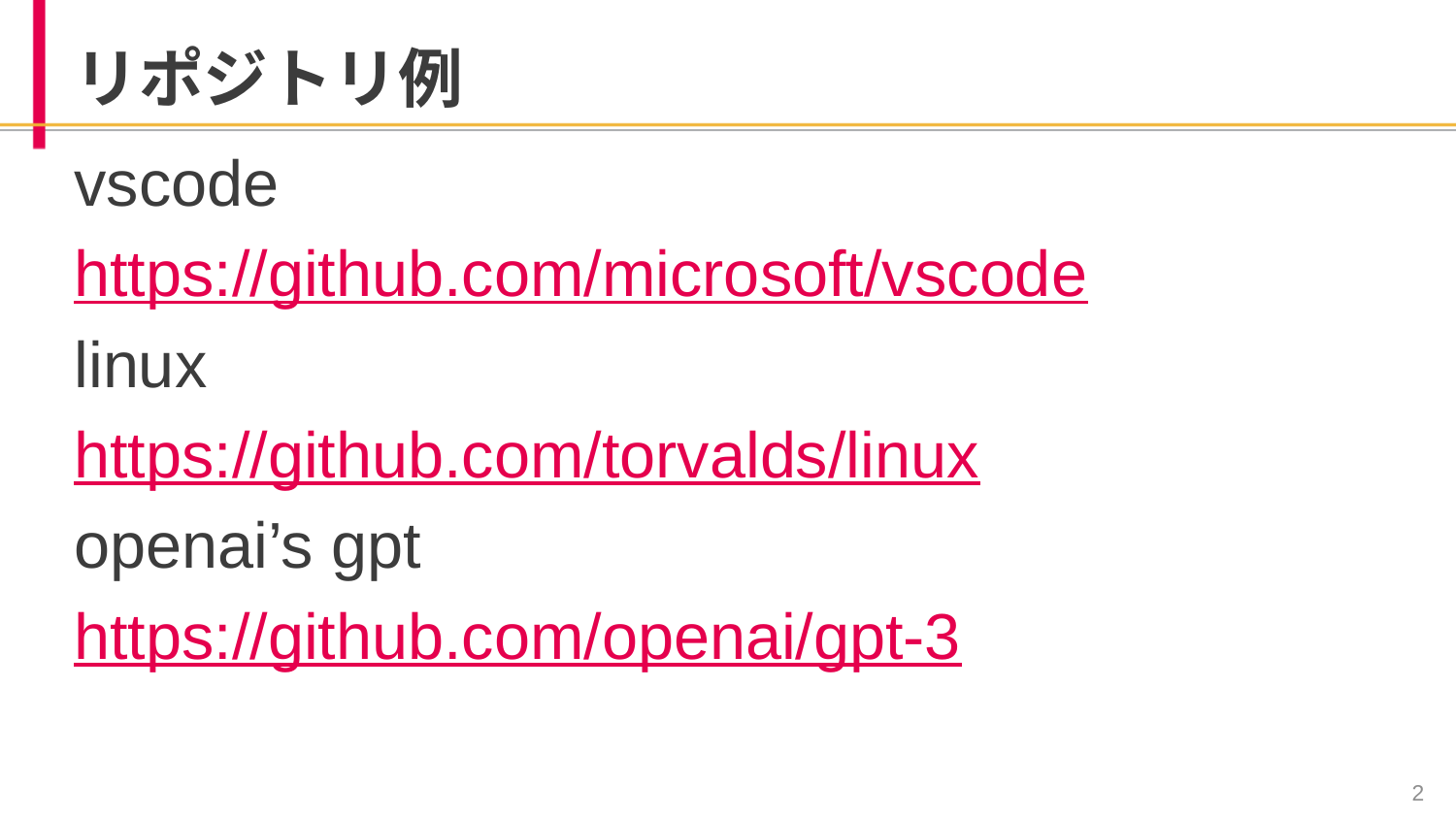

# リポジトリ例
vscode
https://github.com/microsoft/vscode
linux
https://github.com/torvalds/linux
openai’s gpt
https://github.com/openai/gpt-3

2